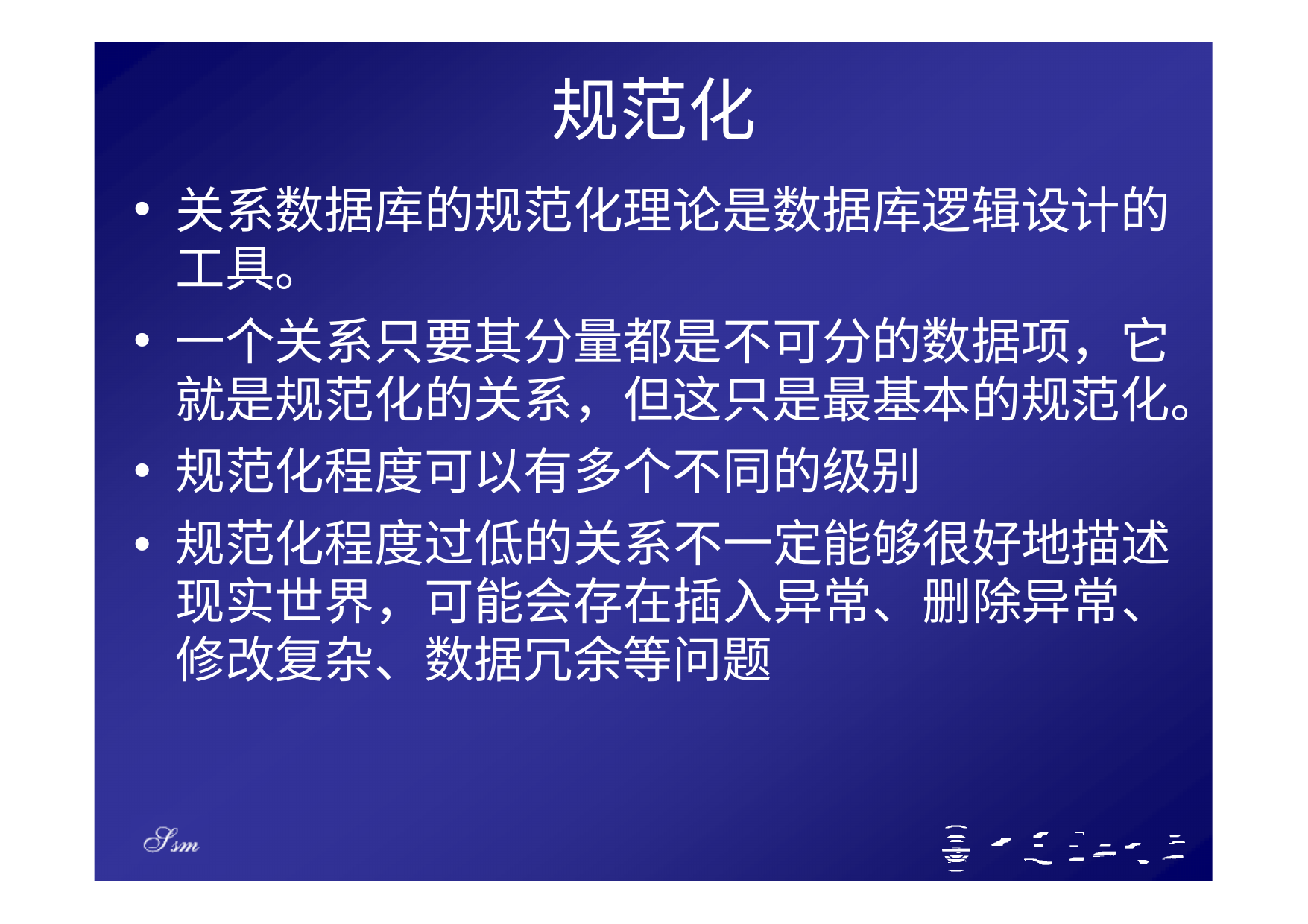

规范化
关系数据库的规范化理论是数据库逻辑设计的
工具。
一个关系只要其分量都是不可分的数据项，它
就是规范化的关系，但这只是最基本的规范化。
规范化程度可以有多个不同的级别
规范化程度过低的关系不一定能够很好地描述 现实世界，可能会存在插入异常、删除异常、 修改复杂、数据冗余等问题

Ssm